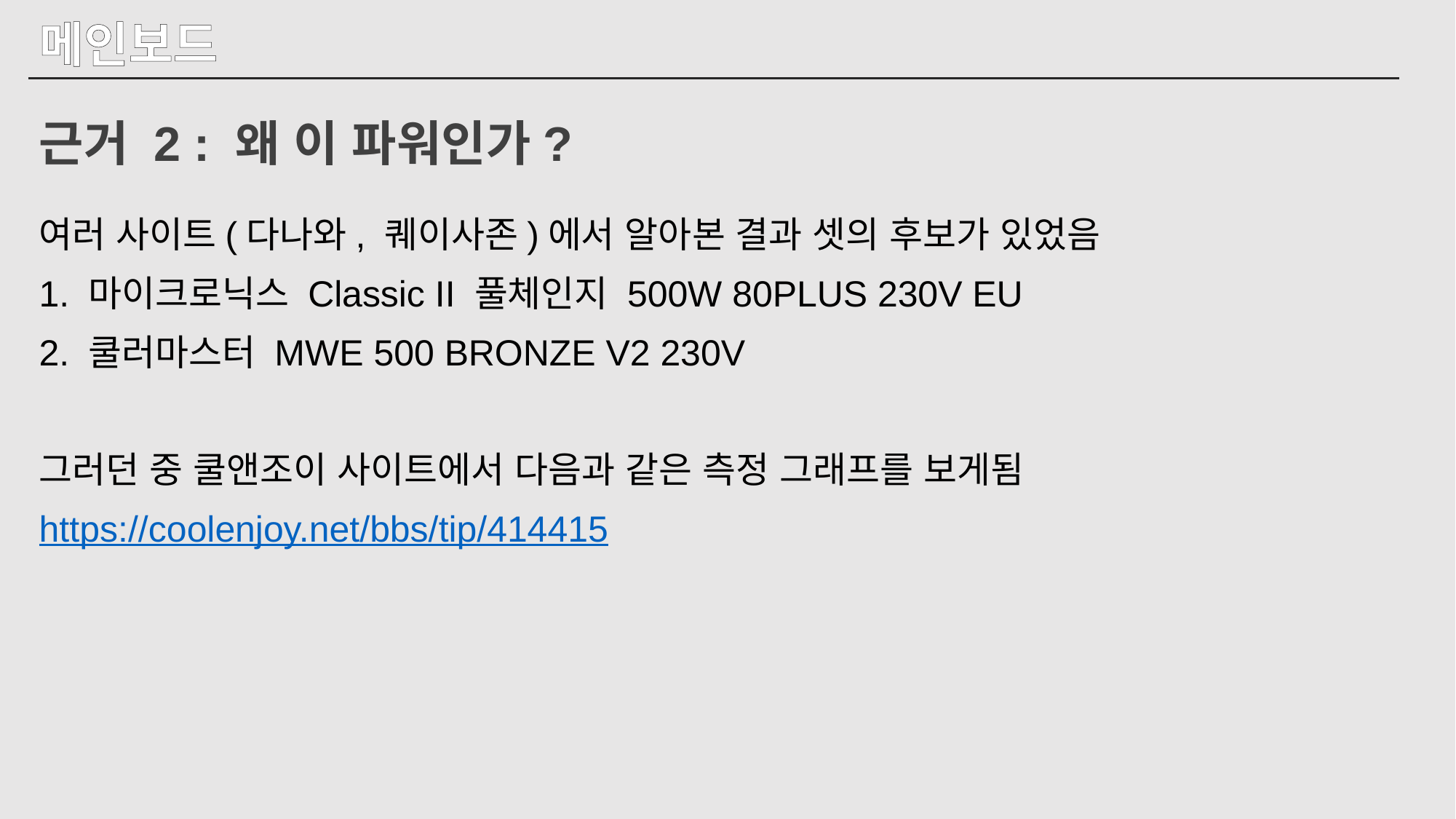

메인보드
근거 2 : 왜 이 파워인가?
여러 사이트(다나와, 퀘이사존)에서 알아본 결과 셋의 후보가 있었음
1. 마이크로닉스 Classic II 풀체인지 500W 80PLUS 230V EU
2. 쿨러마스터 MWE 500 BRONZE V2 230V

그러던 중 쿨앤조이 사이트에서 다음과 같은 측정 그래프를 보게됨
https://coolenjoy.net/bbs/tip/414415